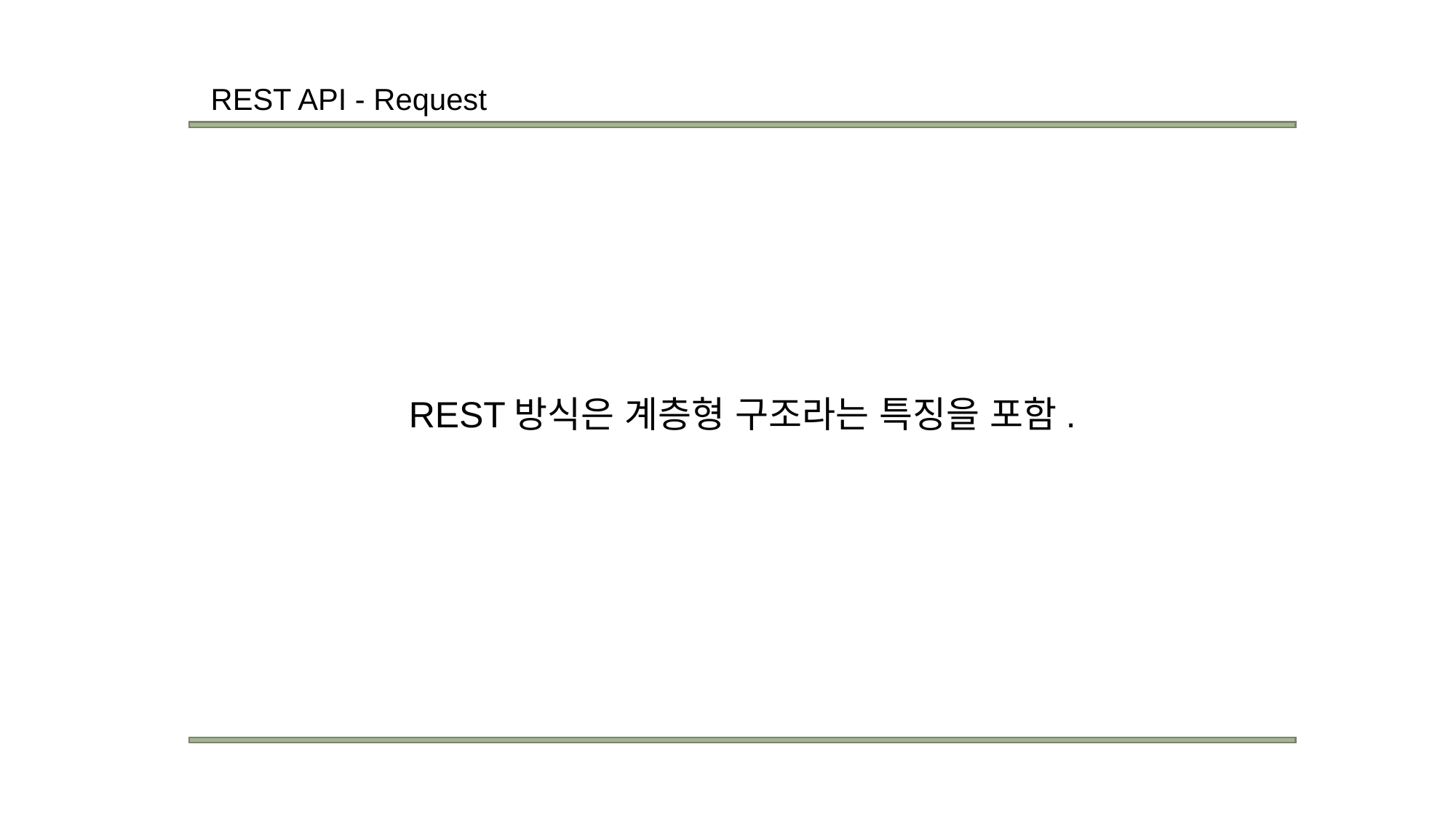

REST API - Request

REST방식은 계층형 구조라는 특징을 포함.